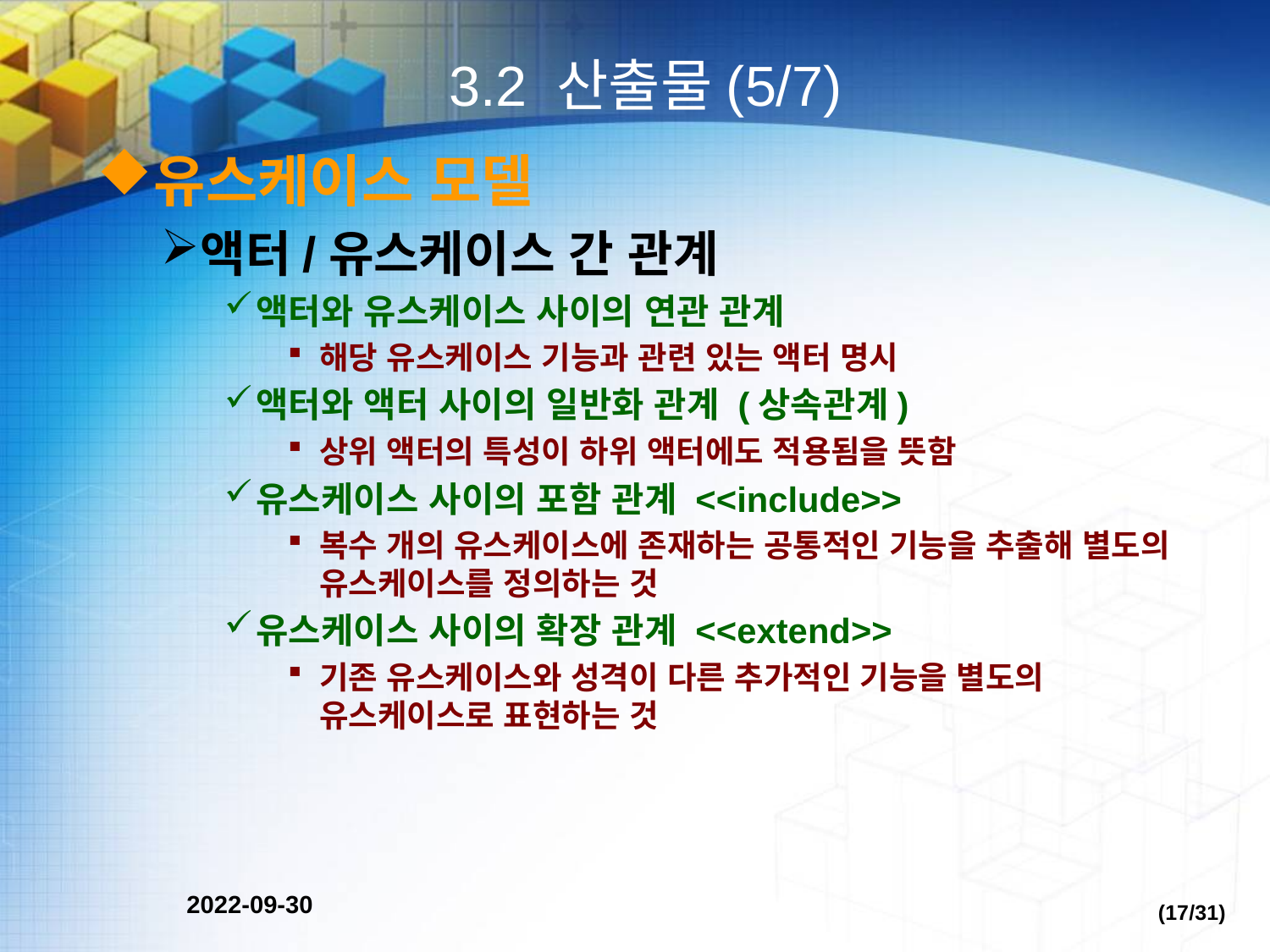

# 3.2 산출물(5/7)
유스케이스 모델
액터/유스케이스 간 관계
액터와 유스케이스 사이의 연관 관계
해당 유스케이스 기능과 관련 있는 액터 명시
액터와 액터 사이의 일반화 관계 (상속관계)
상위 액터의 특성이 하위 액터에도 적용됨을 뜻함
유스케이스 사이의 포함 관계 <<include>>
복수 개의 유스케이스에 존재하는 공통적인 기능을 추출해 별도의 유스케이스를 정의하는 것
유스케이스 사이의 확장 관계 <<extend>>
기존 유스케이스와 성격이 다른 추가적인 기능을 별도의 유스케이스로 표현하는 것
(17/31)
2022-09-30